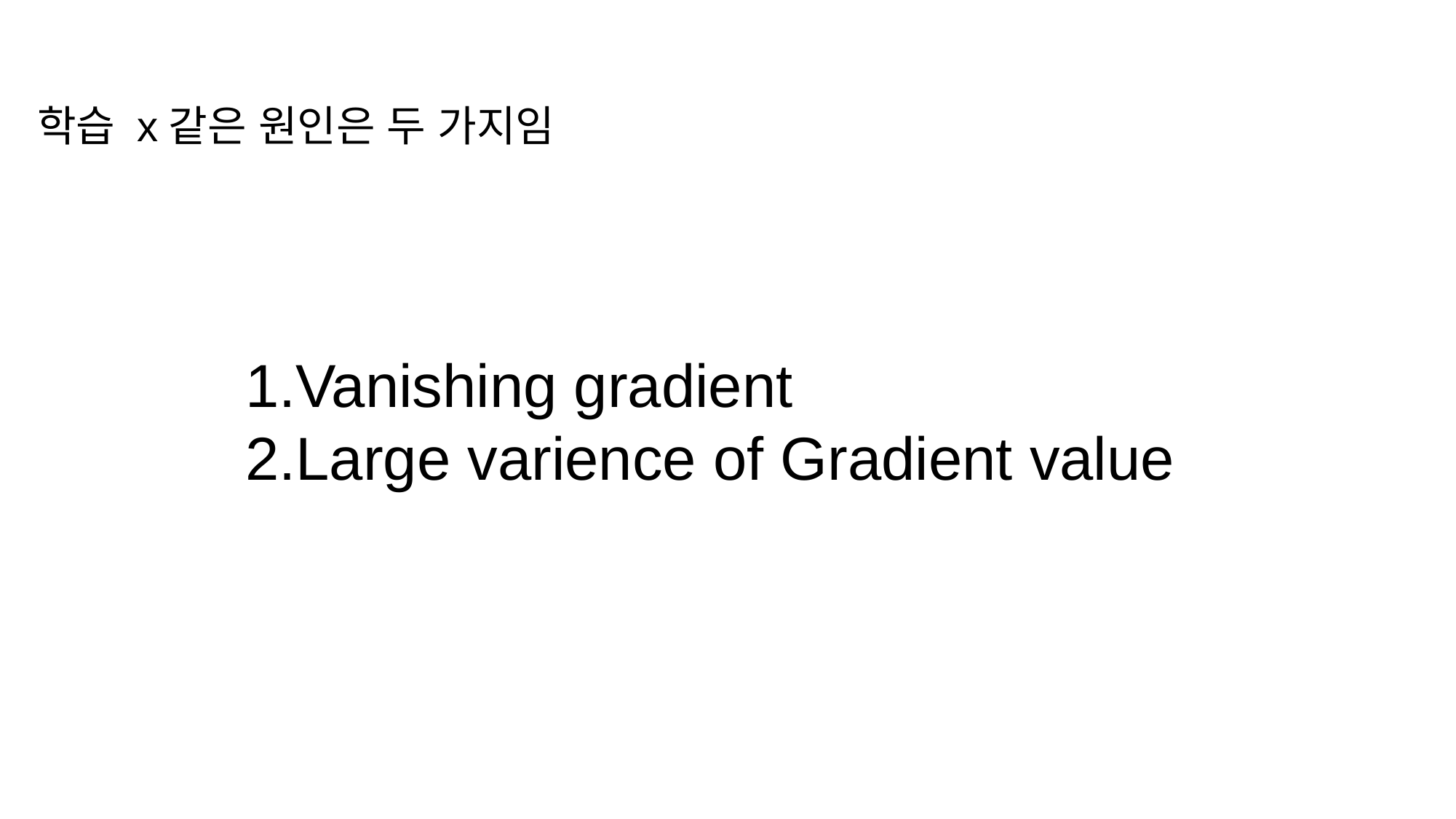

학습 x같은 원인은 두 가지임
Vanishing gradient
Large varience of Gradient value